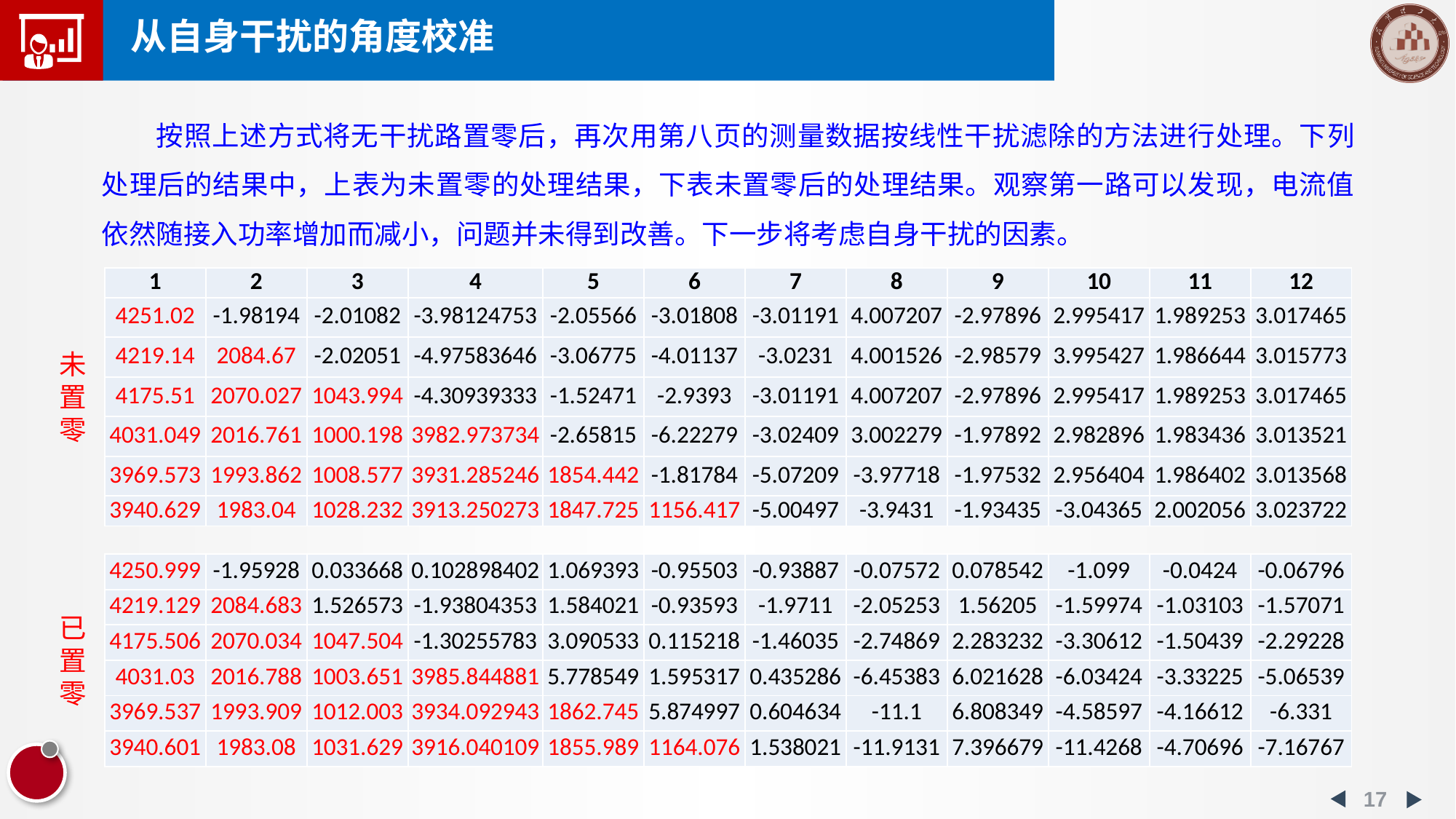

# 从自身干扰的角度校准
按照上述方式将无干扰路置零后，再次用第八页的测量数据按线性干扰滤除的方法进行处理。下列处理后的结果中，上表为未置零的处理结果，下表未置零后的处理结果。观察第一路可以发现，电流值依然随接入功率增加而减小，问题并未得到改善。下一步将考虑自身干扰的因素。
| 1 | 2 | 3 | 4 | 5 | 6 | 7 | 8 | 9 | 10 | 11 | 12 |
| --- | --- | --- | --- | --- | --- | --- | --- | --- | --- | --- | --- |
| 4251.02 | -1.98194 | -2.01082 | -3.98124753 | -2.05566 | -3.01808 | -3.01191 | 4.007207 | -2.97896 | 2.995417 | 1.989253 | 3.017465 |
| 4219.14 | 2084.67 | -2.02051 | -4.97583646 | -3.06775 | -4.01137 | -3.0231 | 4.001526 | -2.98579 | 3.995427 | 1.986644 | 3.015773 |
| 4175.51 | 2070.027 | 1043.994 | -4.30939333 | -1.52471 | -2.9393 | -3.01191 | 4.007207 | -2.97896 | 2.995417 | 1.989253 | 3.017465 |
| 4031.049 | 2016.761 | 1000.198 | 3982.973734 | -2.65815 | -6.22279 | -3.02409 | 3.002279 | -1.97892 | 2.982896 | 1.983436 | 3.013521 |
| 3969.573 | 1993.862 | 1008.577 | 3931.285246 | 1854.442 | -1.81784 | -5.07209 | -3.97718 | -1.97532 | 2.956404 | 1.986402 | 3.013568 |
| 3940.629 | 1983.04 | 1028.232 | 3913.250273 | 1847.725 | 1156.417 | -5.00497 | -3.9431 | -1.93435 | -3.04365 | 2.002056 | 3.023722 |
未置零
| 4250.999 | -1.95928 | 0.033668 | 0.102898402 | 1.069393 | -0.95503 | -0.93887 | -0.07572 | 0.078542 | -1.099 | -0.0424 | -0.06796 |
| --- | --- | --- | --- | --- | --- | --- | --- | --- | --- | --- | --- |
| 4219.129 | 2084.683 | 1.526573 | -1.93804353 | 1.584021 | -0.93593 | -1.9711 | -2.05253 | 1.56205 | -1.59974 | -1.03103 | -1.57071 |
| 4175.506 | 2070.034 | 1047.504 | -1.30255783 | 3.090533 | 0.115218 | -1.46035 | -2.74869 | 2.283232 | -3.30612 | -1.50439 | -2.29228 |
| 4031.03 | 2016.788 | 1003.651 | 3985.844881 | 5.778549 | 1.595317 | 0.435286 | -6.45383 | 6.021628 | -6.03424 | -3.33225 | -5.06539 |
| 3969.537 | 1993.909 | 1012.003 | 3934.092943 | 1862.745 | 5.874997 | 0.604634 | -11.1 | 6.808349 | -4.58597 | -4.16612 | -6.331 |
| 3940.601 | 1983.08 | 1031.629 | 3916.040109 | 1855.989 | 1164.076 | 1.538021 | -11.9131 | 7.396679 | -11.4268 | -4.70696 | -7.16767 |
已置零
17